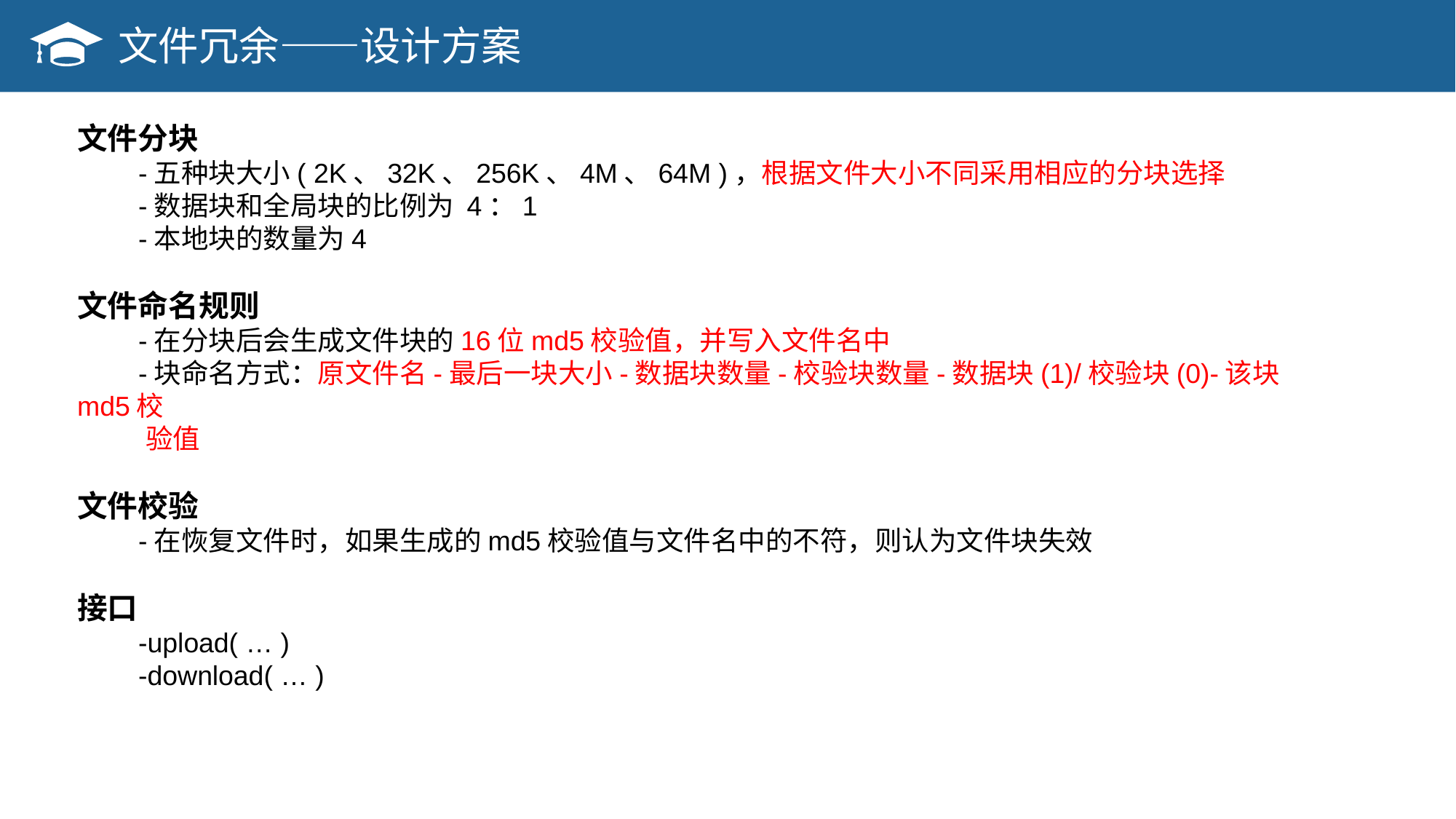

文件冗余——设计方案

文件分块
        -五种块大小( 2K、32K、256K、4M、64M )，根据文件大小不同采用相应的分块选择
        -数据块和全局块的比例为 4：1
        -本地块的数量为4

文件命名规则
        -在分块后会生成文件块的16位md5校验值，并写入文件名中
        -块命名方式：原文件名-最后一块大小-数据块数量-校验块数量-数据块(1)/校验块(0)-该块md5校
          验值

文件校验
        -在恢复文件时，如果生成的md5校验值与文件名中的不符，则认为文件块失效

接口
        -upload( … )
        -download( … )